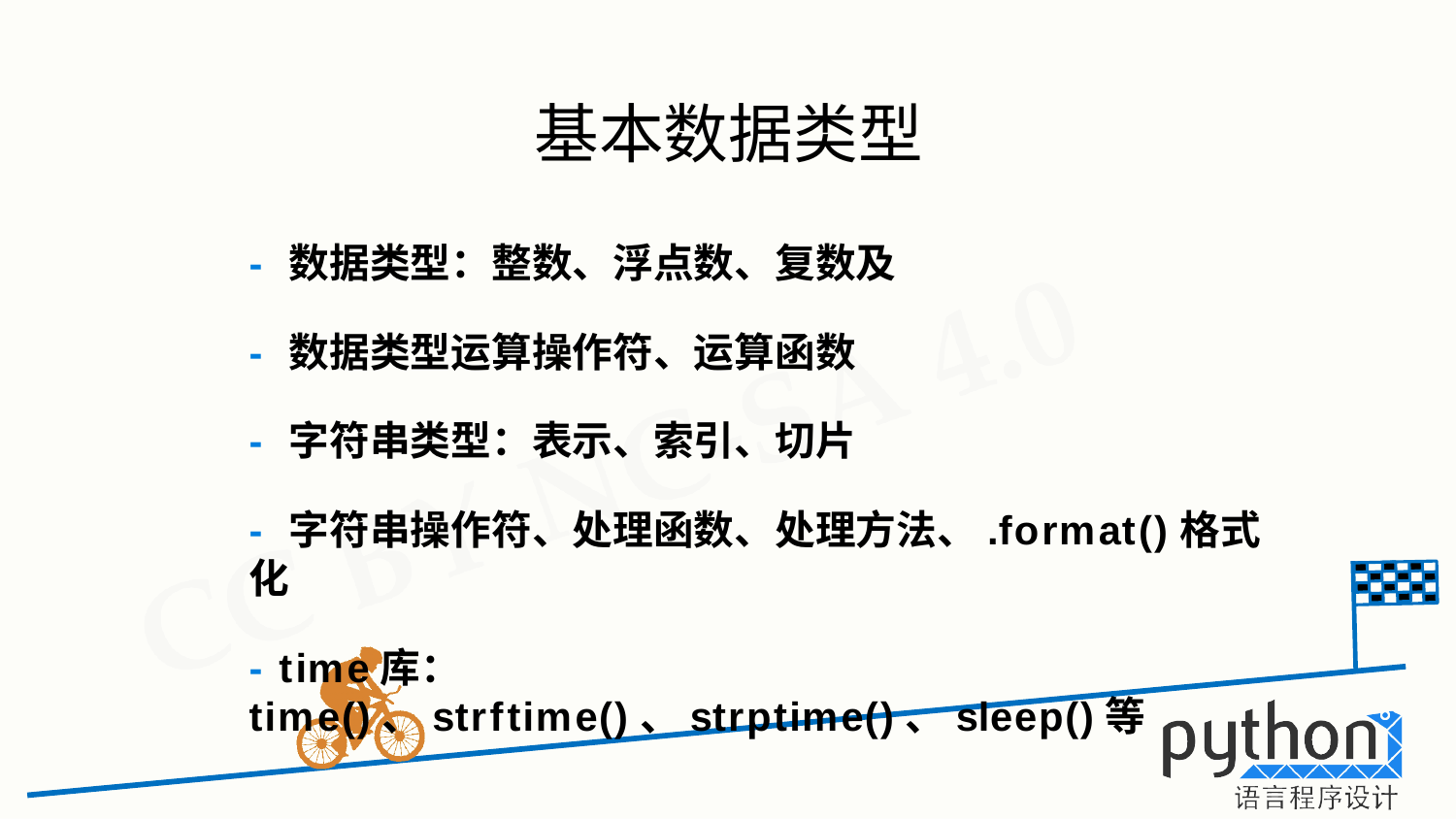

# 基本数据类型
- 数据类型：整数、浮点数、复数及

- 数据类型运算操作符、运算函数

- 字符串类型：表示、索引、切片

- 字符串操作符、处理函数、处理方法、.format()格式化

- time库：time()、strftime()、strptime()、sleep()等